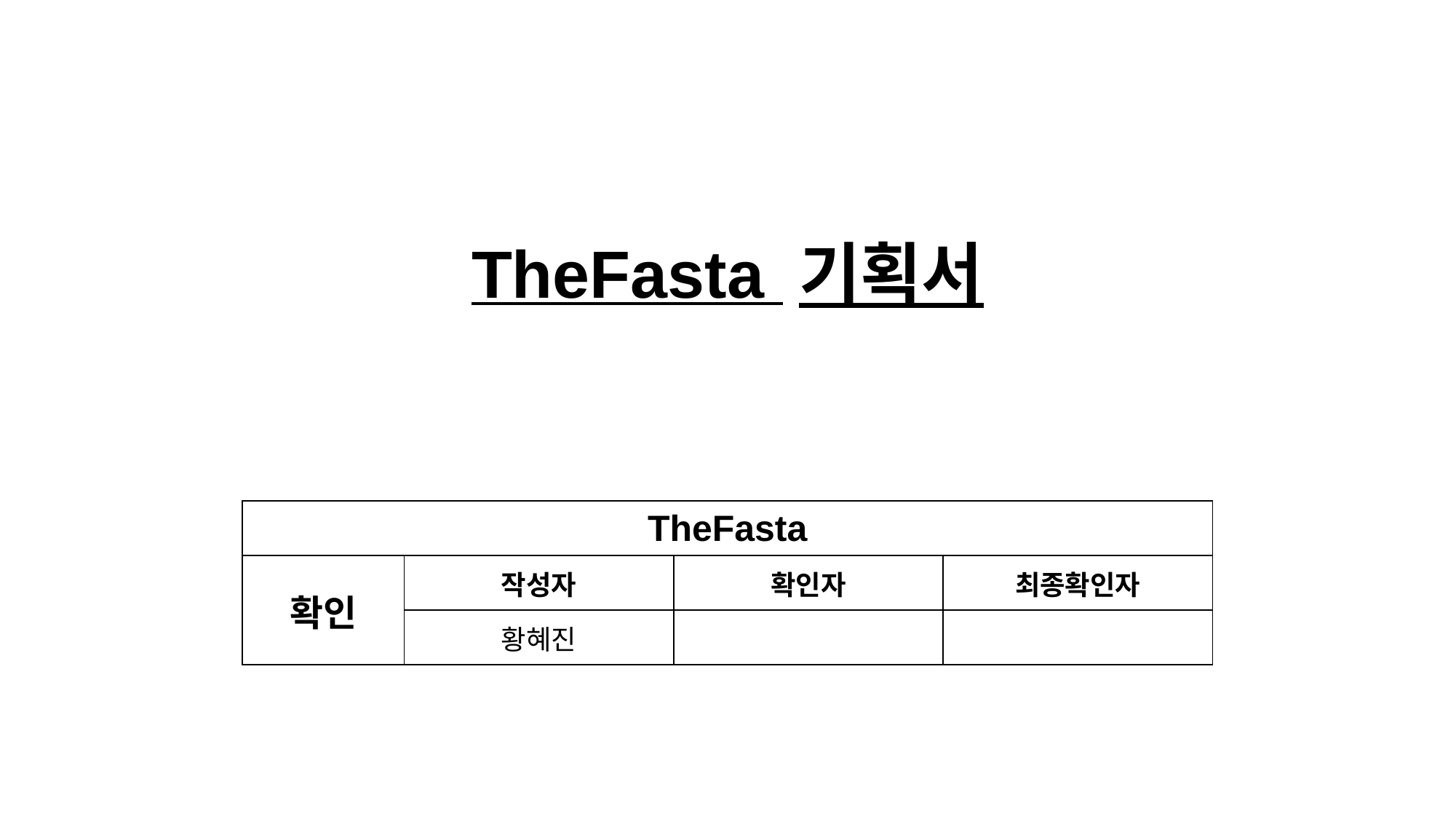

TheFasta 기획서
| TheFasta |  |  |  |
| --- | --- | --- | --- |
| 확인 | 작성자 | 확인자 | 최종확인자 |
|  | 황혜진 |  |  |